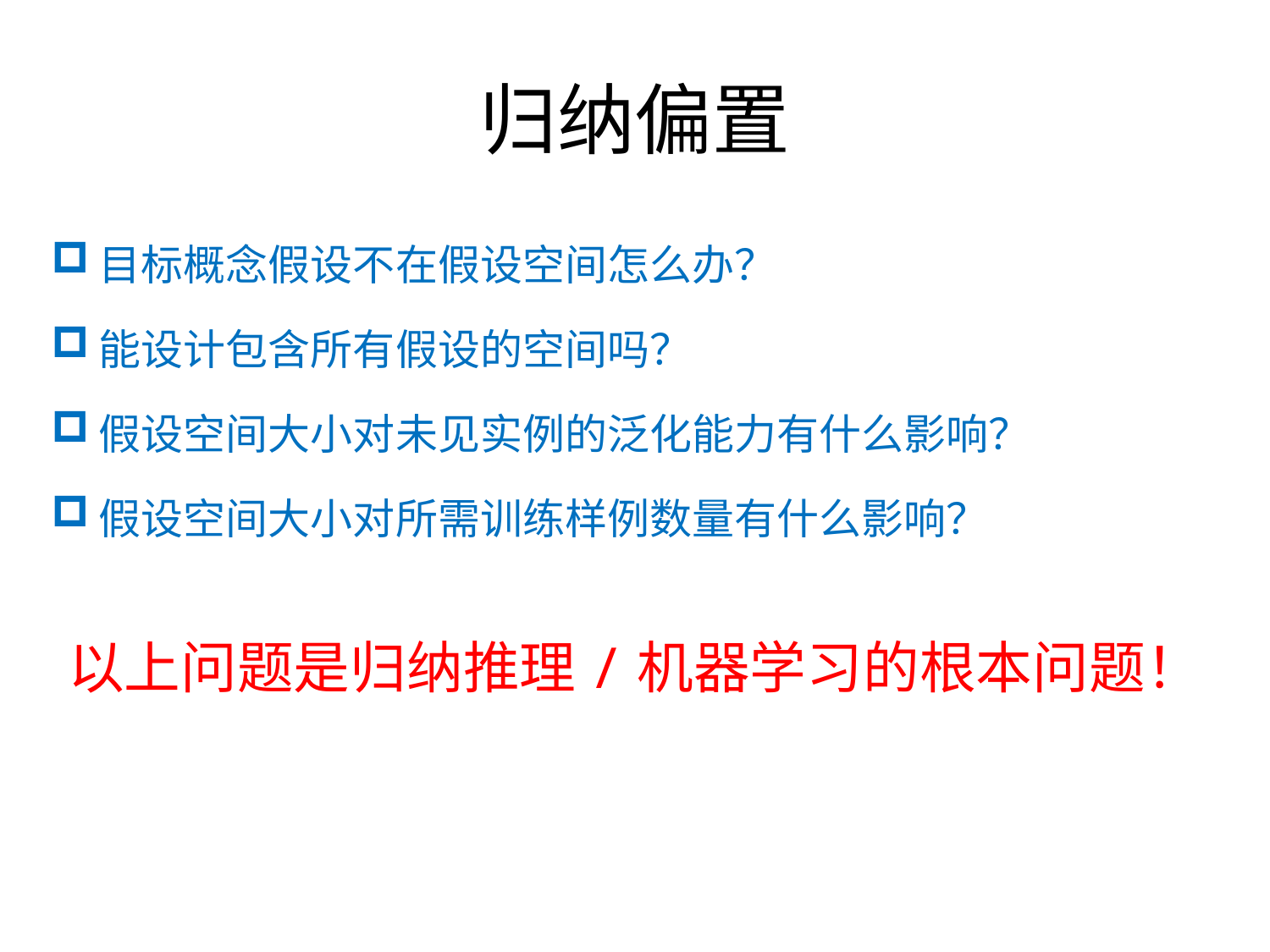

# 归纳偏置
目标概念假设不在假设空间怎么办？
能设计包含所有假设的空间吗？
假设空间大小对未见实例的泛化能力有什么影响？
假设空间大小对所需训练样例数量有什么影响？
以上问题是归纳推理/机器学习的根本问题！